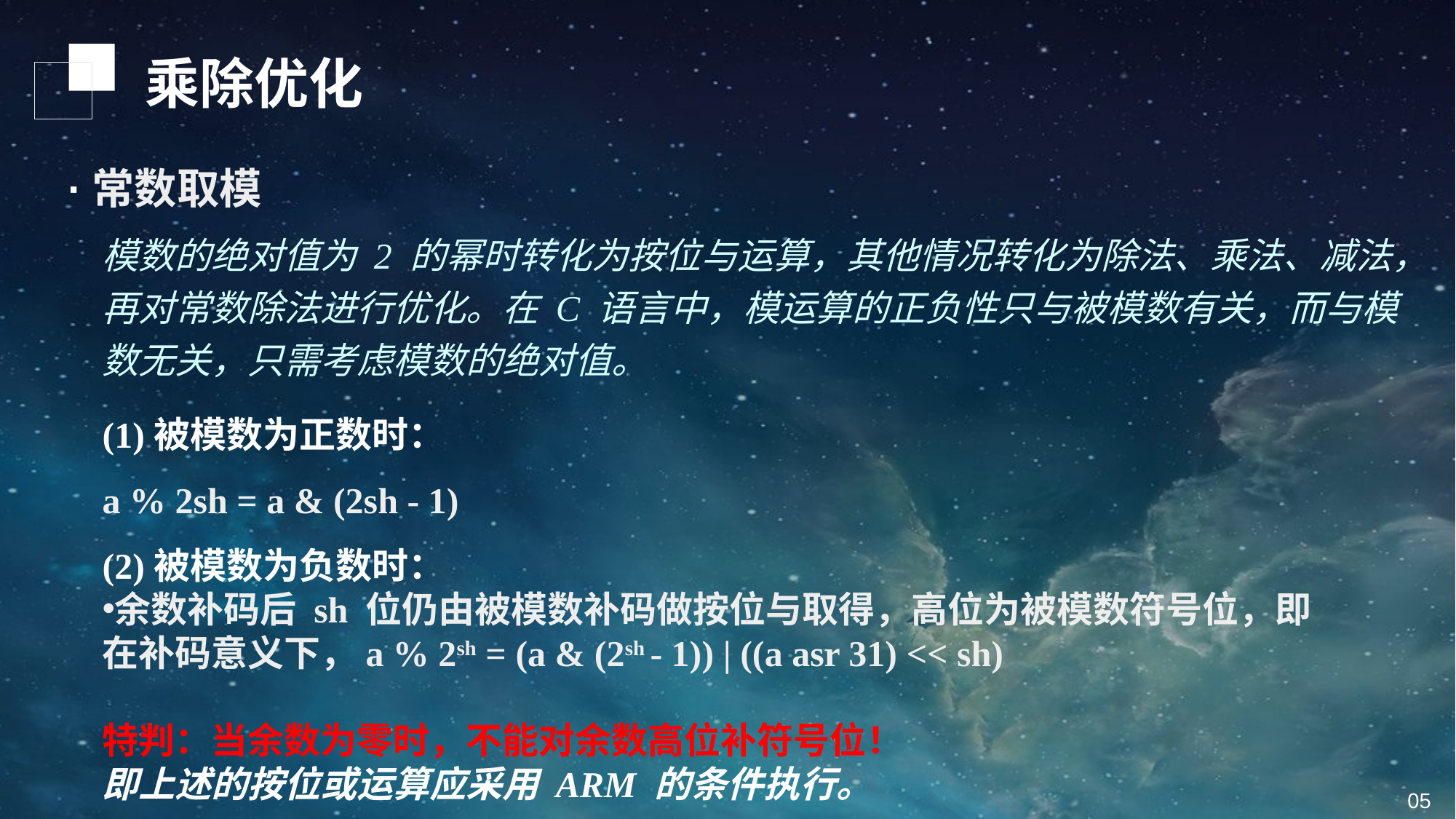

乘除优化

·常数取模
模数的绝对值为 2 的幂时转化为按位与运算，其他情况转化为除法、乘法、减法，再对常数除法进行优化。在 C 语言中，模运算的正负性只与被模数有关，而与模数无关，只需考虑模数的绝对值。
(1)被模数为正数时：
a % 2sh = a & (2sh - 1)
(2)被模数为负数时：
余数补码后 sh 位仍由被模数补码做按位与取得，高位为被模数符号位，即在补码意义下，a % 2sh = (a & (2sh - 1)) | ((a asr 31) << sh)

特判：当余数为零时，不能对余数高位补符号位！
即上述的按位或运算应采用 ARM 的条件执行。
05